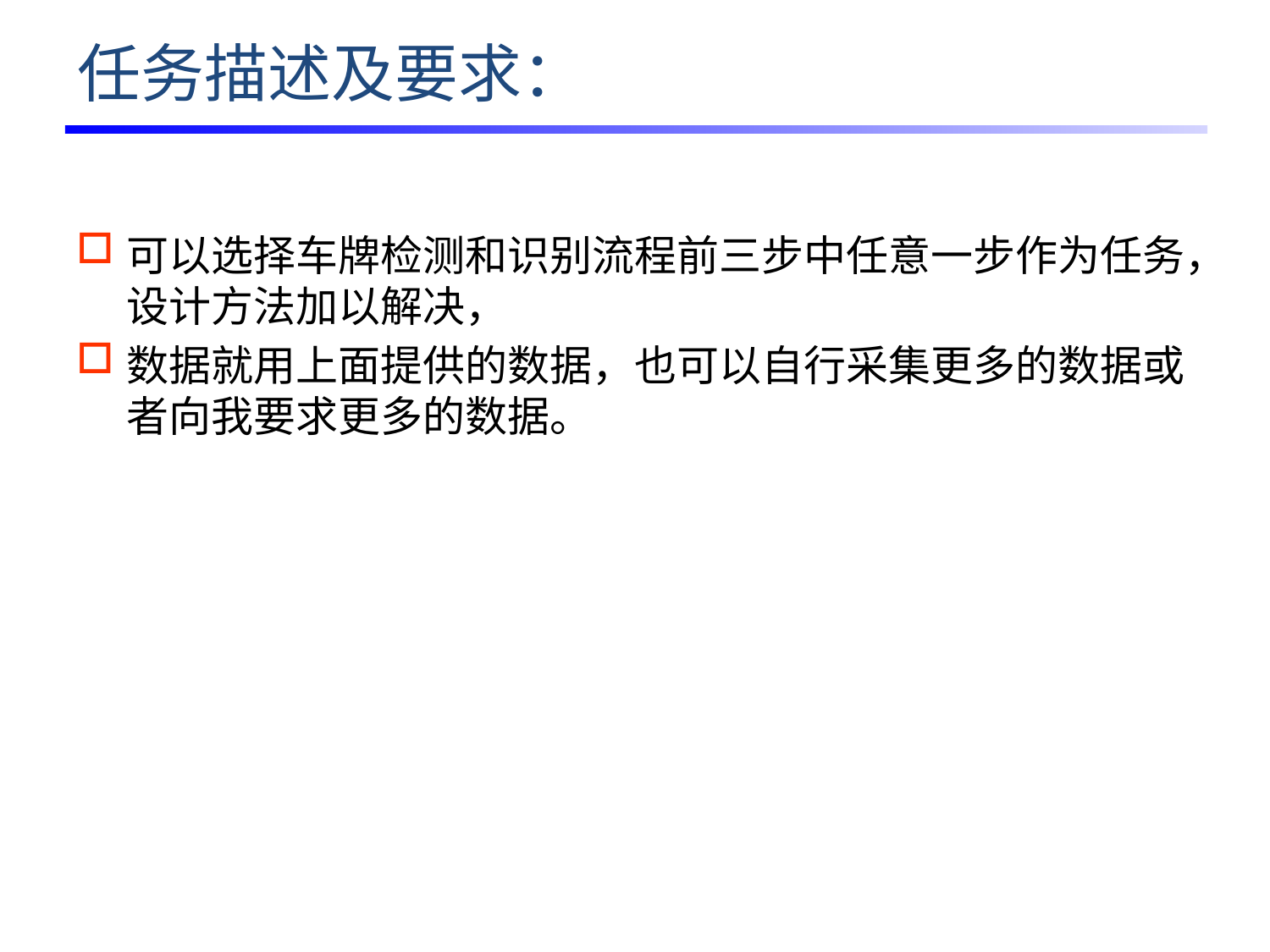

# 任务描述及要求：
可以选择车牌检测和识别流程前三步中任意一步作为任务，设计方法加以解决，
数据就用上面提供的数据，也可以自行采集更多的数据或者向我要求更多的数据。